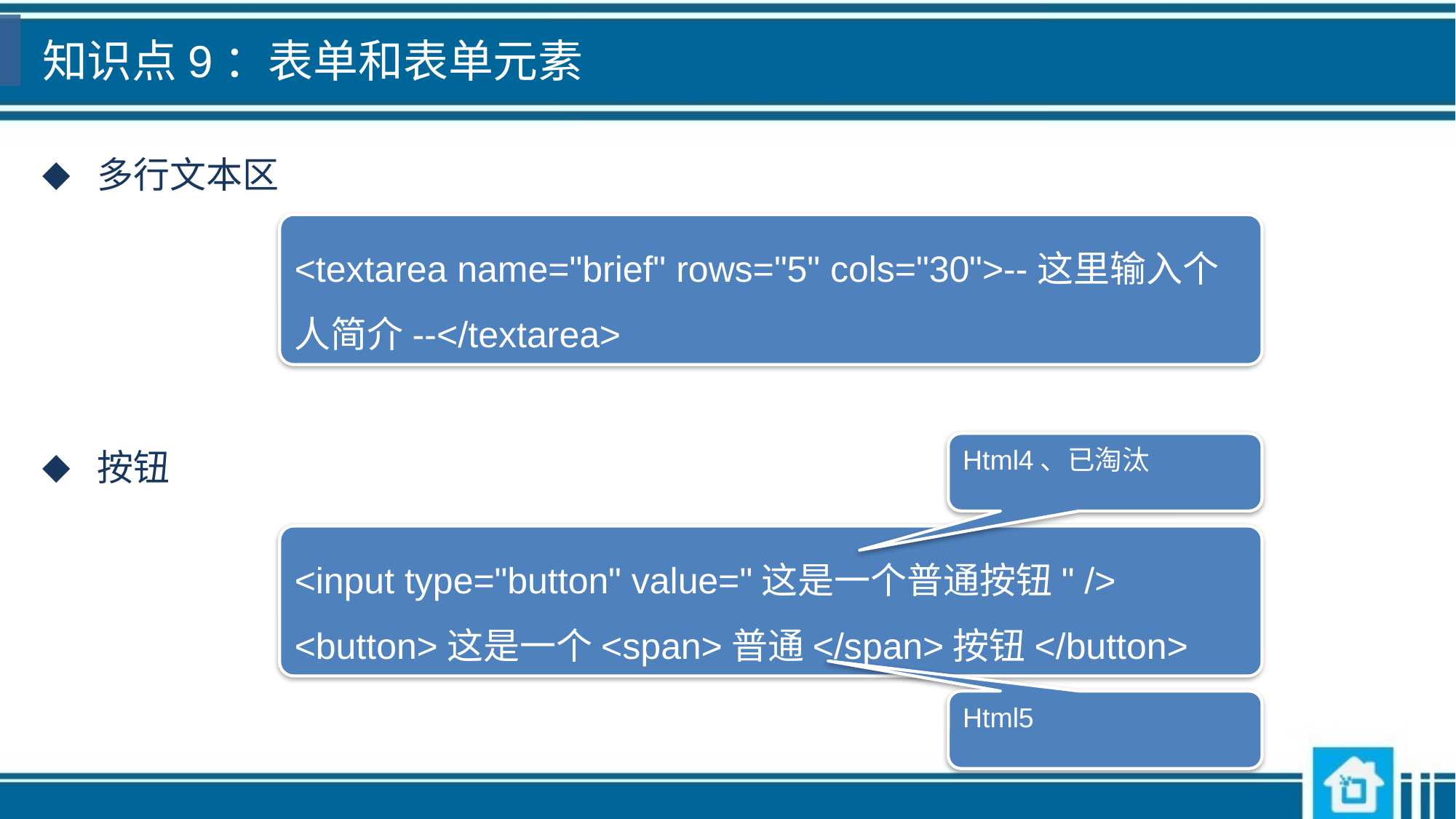

# 知识点9：表单和表单元素
多行文本区

按钮
<textarea name="brief" rows="5" cols="30">--这里输入个人简介--</textarea>
Html4、已淘汰
<input type="button" value="这是一个普通按钮" />
<button>这是一个<span>普通</span>按钮</button>
Html5